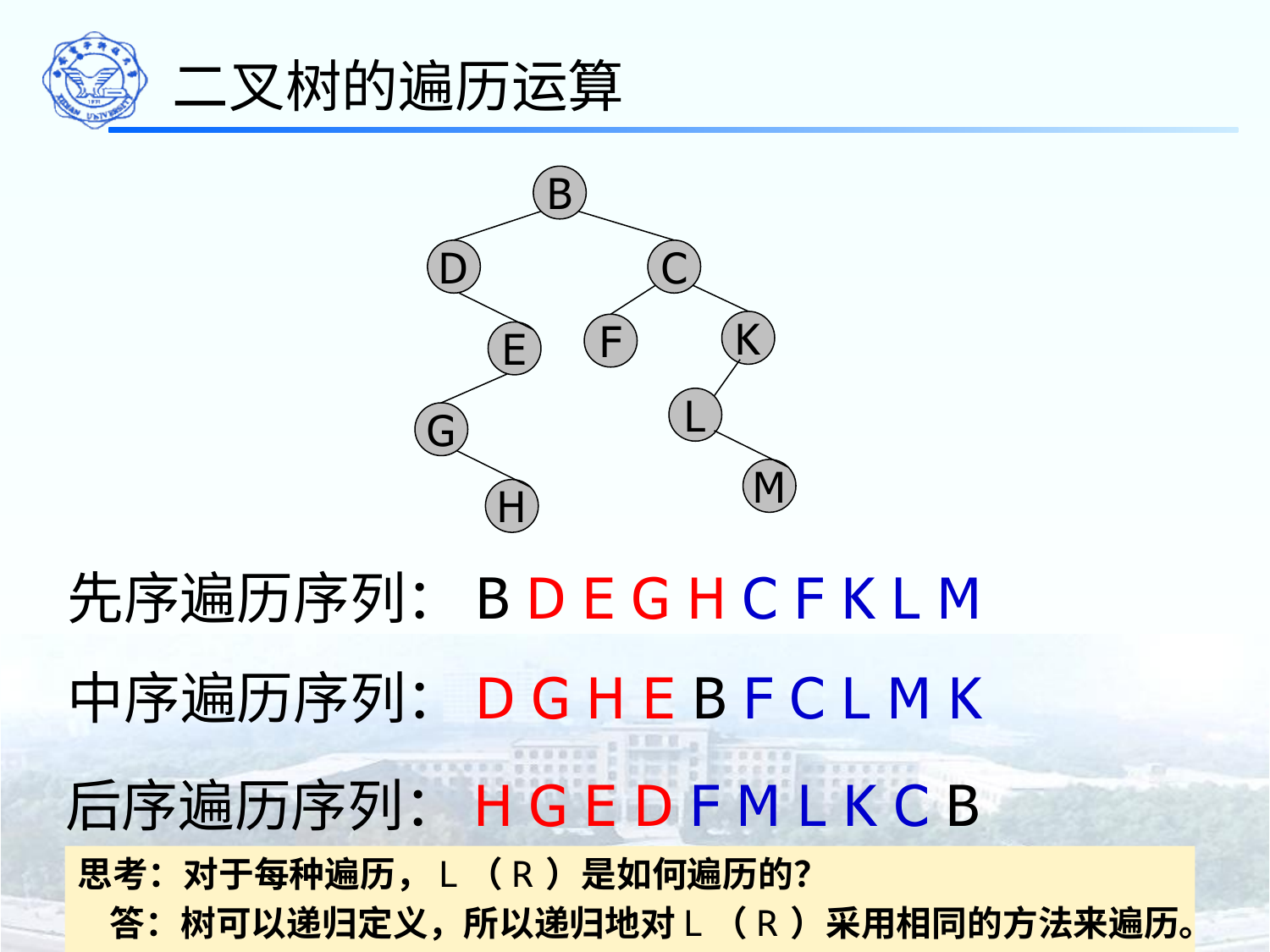

二叉树的遍历运算
B
D
C
F
K
E
L
G
M
H
先序遍历序列：B D E G H C F K L M
中序遍历序列：D G H E B F C L M K
后序遍历序列：H G E D F M L K C B
思考：对于每种遍历，L（R）是如何遍历的？
   答：树可以递归定义，所以递归地对L（R）采用相同的方法来遍历。
39